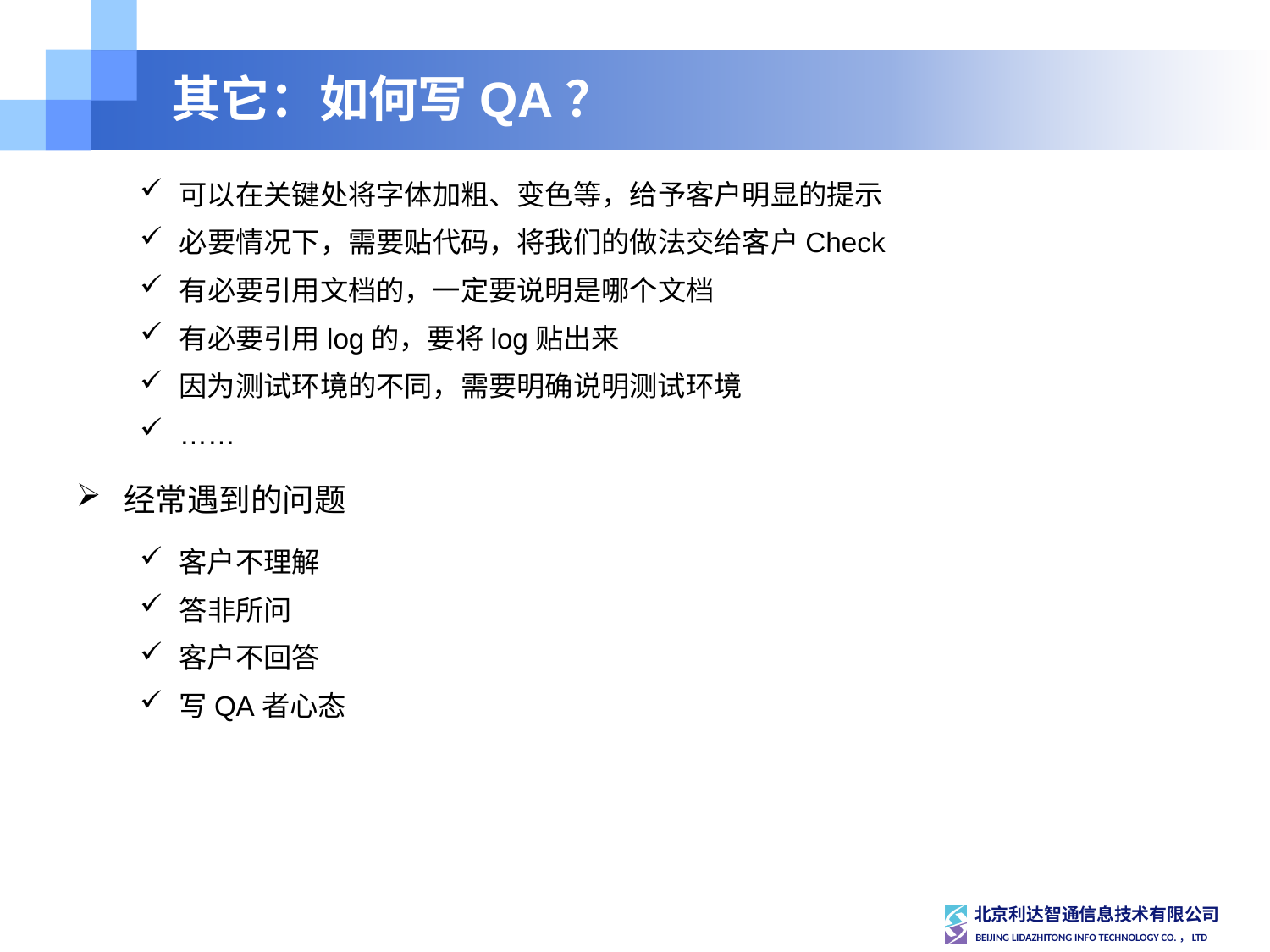

# 其它：如何写QA？
可以在关键处将字体加粗、变色等，给予客户明显的提示
必要情况下，需要贴代码，将我们的做法交给客户Check
有必要引用文档的，一定要说明是哪个文档
有必要引用log的，要将log贴出来
因为测试环境的不同，需要明确说明测试环境
……
经常遇到的问题
客户不理解
答非所问
客户不回答
写QA者心态